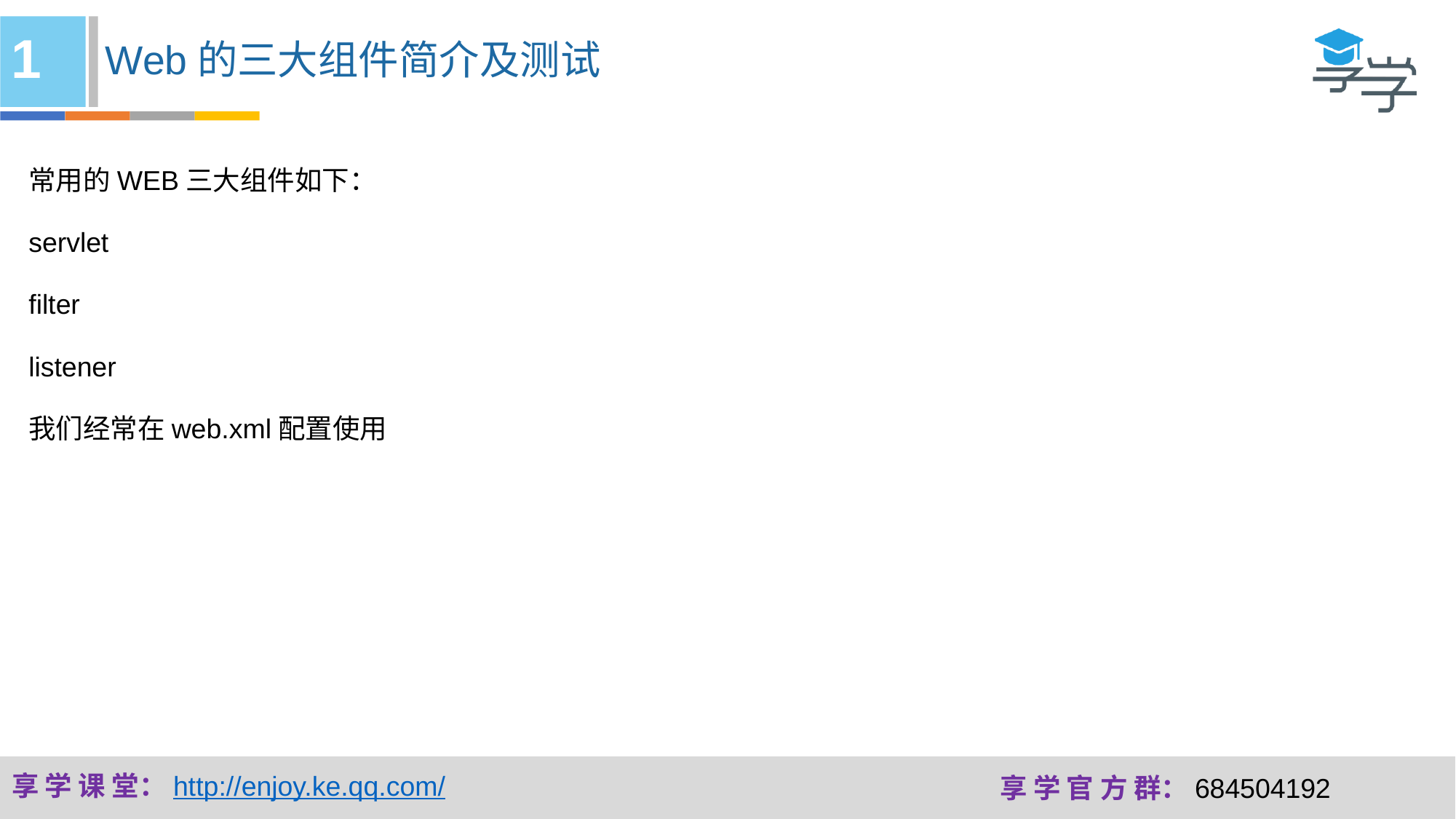

1
Web的三大组件简介及测试

常用的WEB三大组件如下：
servlet
filter
listener
我们经常在web.xml配置使用